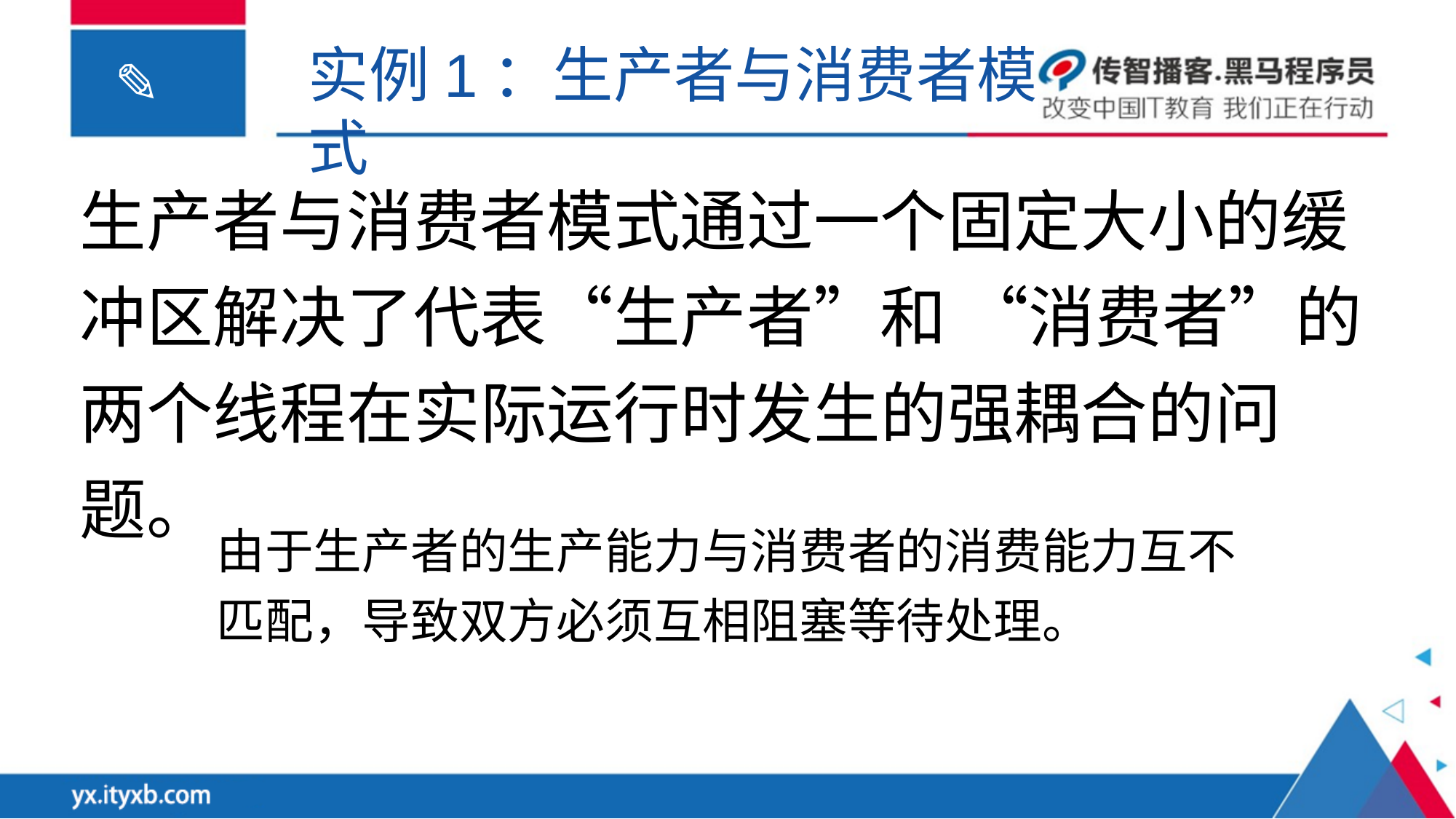

实例1：生产者与消费者模式
生产者与消费者模式通过一个固定大小的缓冲区解决了代表“生产者”和 “消费者”的两个线程在实际运行时发生的强耦合的问题。
由于生产者的生产能力与消费者的消费能力互不匹配，导致双方必须互相阻塞等待处理。